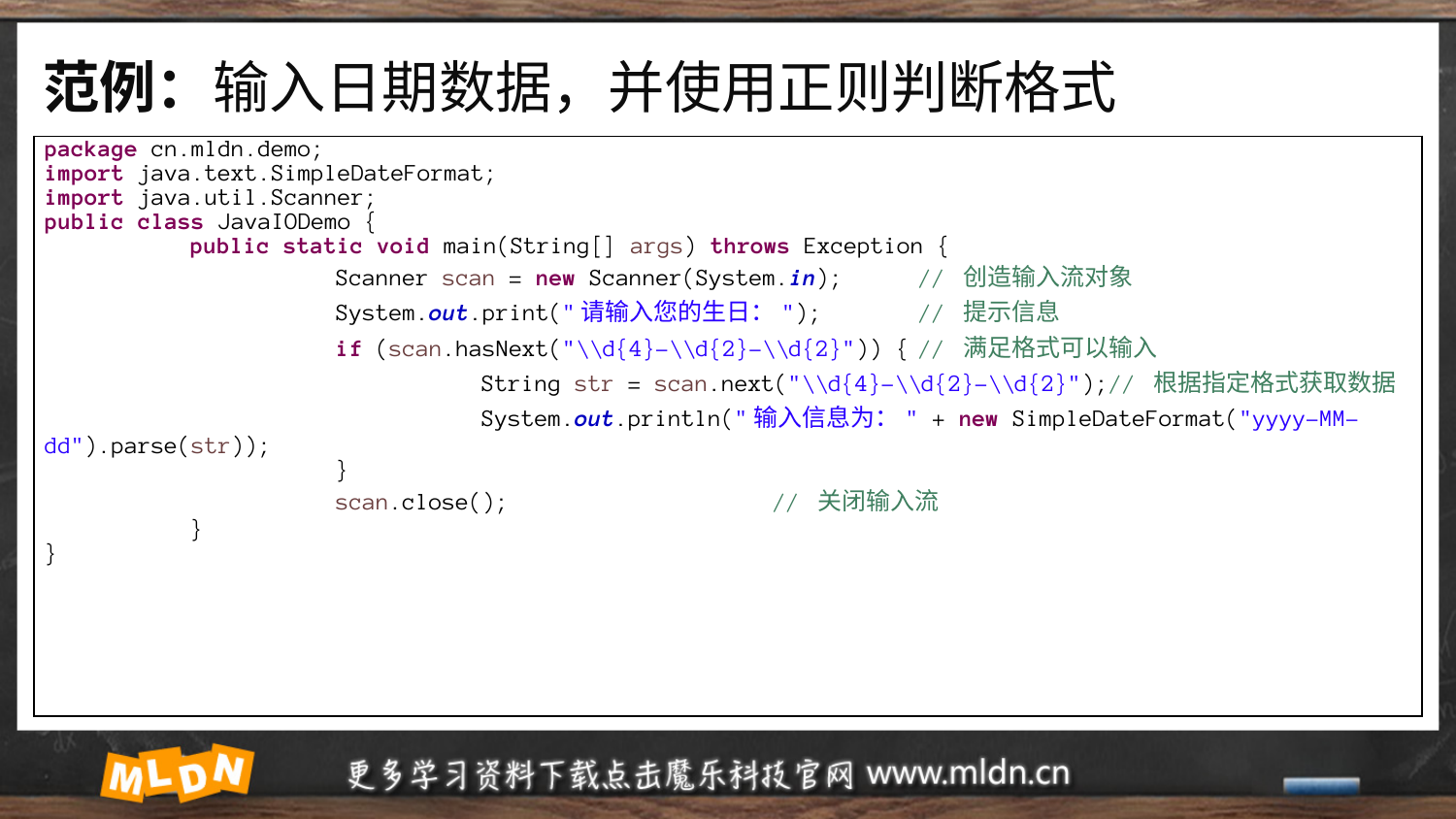

# 范例：输入日期数据，并使用正则判断格式
| package cn.mldn.demo; import java.text.SimpleDateFormat; import java.util.Scanner; public class JavaIODemo { public static void main(String[] args) throws Exception { Scanner scan = new Scanner(System.in); // 创造输入流对象 System.out.print("请输入您的生日："); // 提示信息 if (scan.hasNext("\\d{4}-\\d{2}-\\d{2}")) { // 满足格式可以输入 String str = scan.next("\\d{4}-\\d{2}-\\d{2}");// 根据指定格式获取数据 System.out.println("输入信息为：" + new SimpleDateFormat("yyyy-MM-dd").parse(str)); } scan.close(); // 关闭输入流 } } |
| --- |